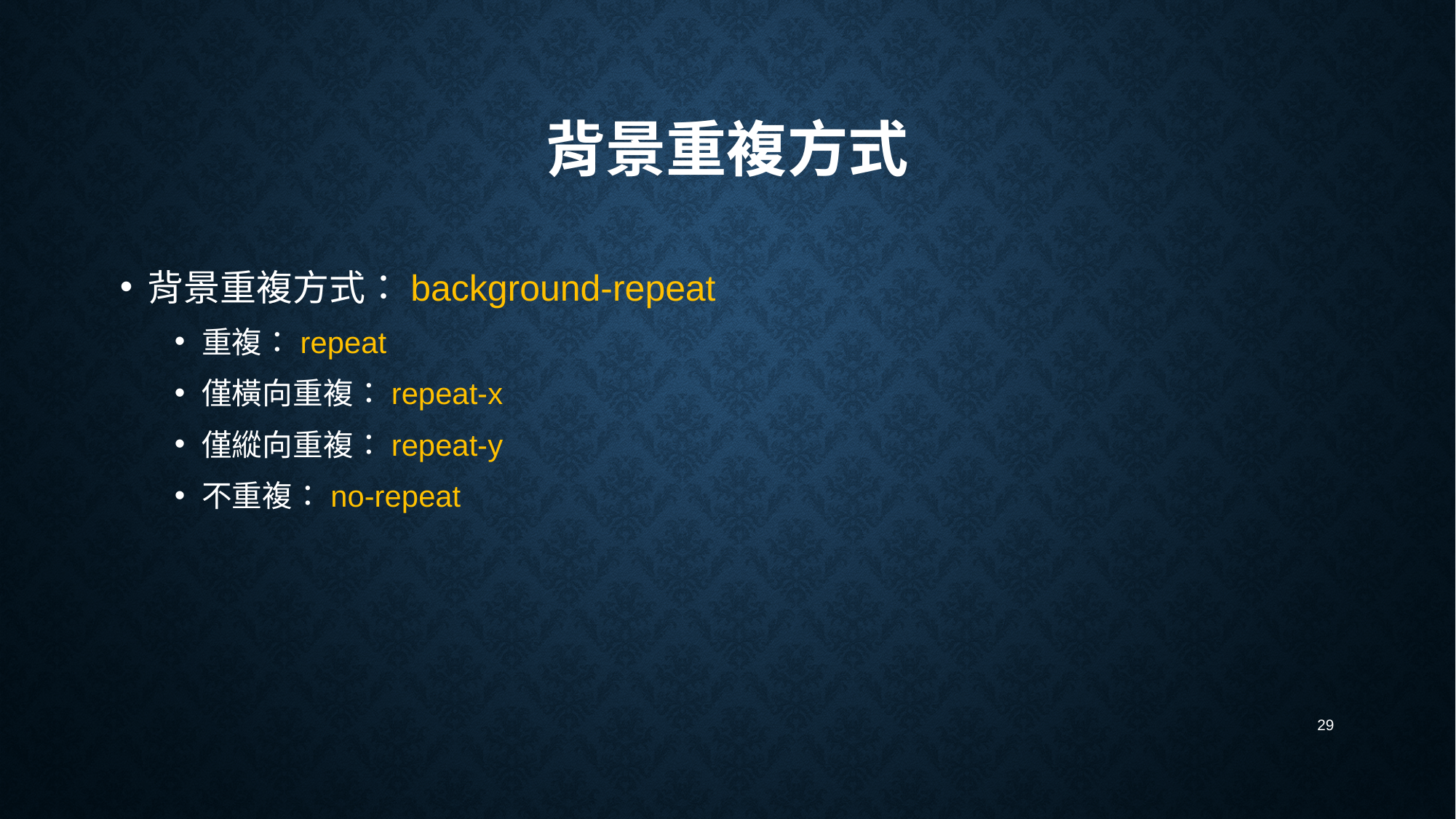

# 背景重複方式
背景重複方式：background-repeat
重複：repeat
僅橫向重複：repeat-x
僅縱向重複：repeat-y
不重複：no-repeat
29